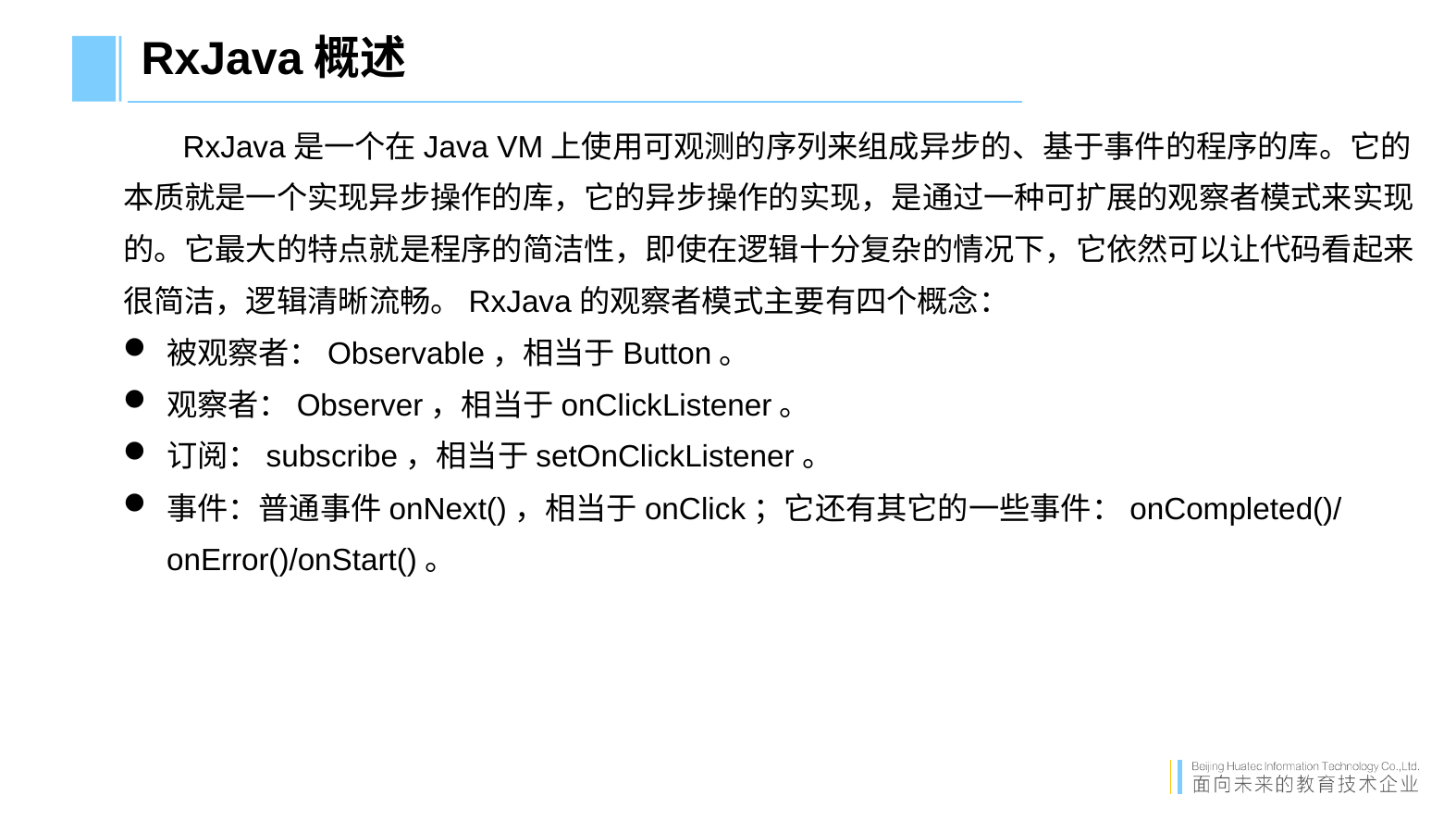

RxJava概述

       RxJava是一个在Java VM上使用可观测的序列来组成异步的、基于事件的程序的库。它的本质就是一个实现异步操作的库，它的异步操作的实现，是通过一种可扩展的观察者模式来实现的。它最大的特点就是程序的简洁性，即使在逻辑十分复杂的情况下，它依然可以让代码看起来很简洁，逻辑清晰流畅。RxJava的观察者模式主要有四个概念：
被观察者：Observable，相当于Button。
观察者：Observer，相当于onClickListener。
订阅：subscribe，相当于setOnClickListener。
事件：普通事件onNext()，相当于onClick；它还有其它的一些事件：onCompleted()/onError()/onStart()。